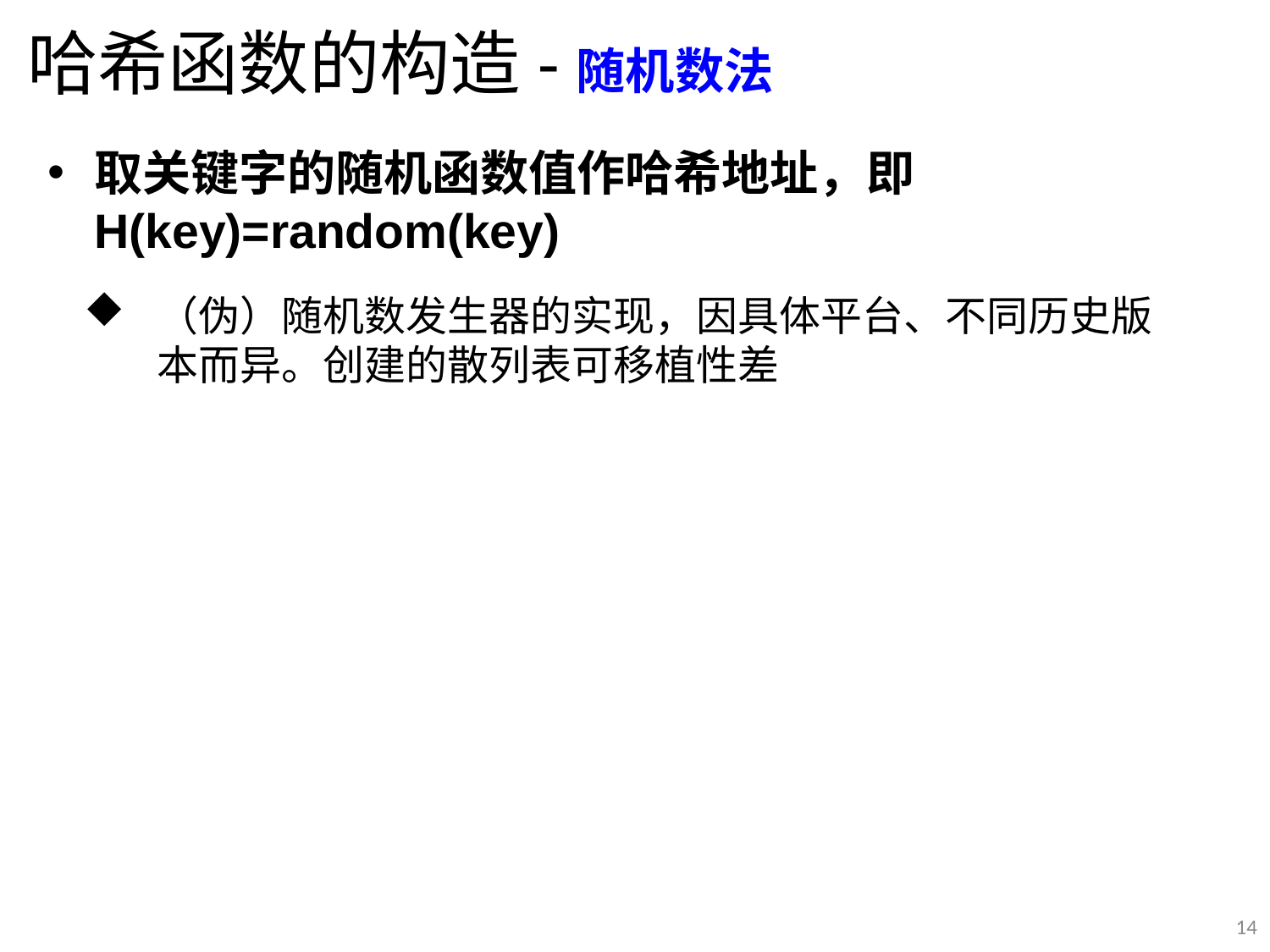

哈希函数的构造-随机数法
取关键字的随机函数值作哈希地址，即H(key)=random(key)
（伪）随机数发生器的实现，因具体平台、不同历史版本而异。创建的散列表可移植性差
14